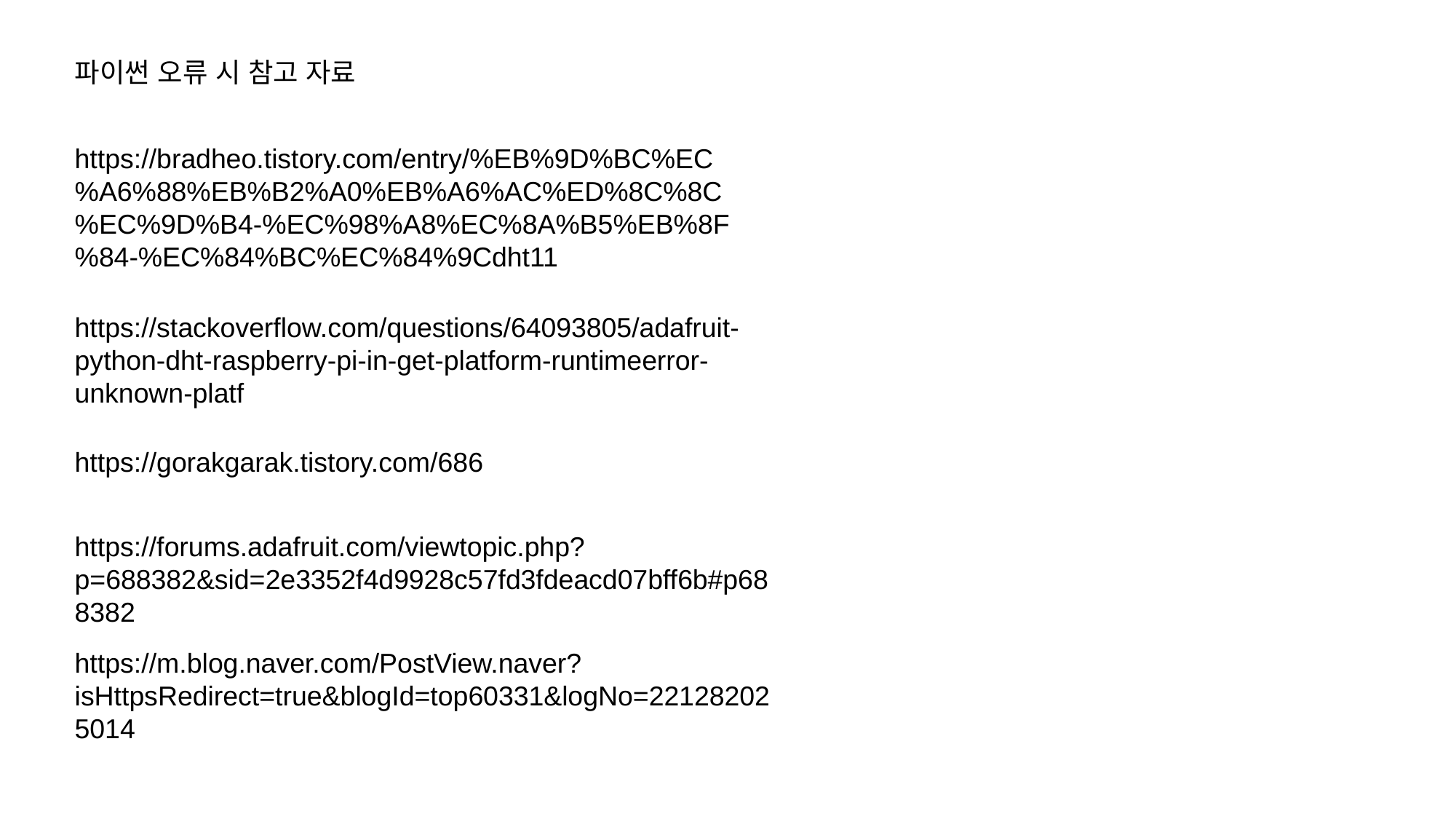

파이썬 오류 시 참고 자료
https://bradheo.tistory.com/entry/%EB%9D%BC%EC%A6%88%EB%B2%A0%EB%A6%AC%ED%8C%8C%EC%9D%B4-%EC%98%A8%EC%8A%B5%EB%8F%84-%EC%84%BC%EC%84%9Cdht11
https://stackoverflow.com/questions/64093805/adafruit-python-dht-raspberry-pi-in-get-platform-runtimeerror-unknown-platf
https://gorakgarak.tistory.com/686
https://forums.adafruit.com/viewtopic.php?p=688382&sid=2e3352f4d9928c57fd3fdeacd07bff6b#p688382
https://m.blog.naver.com/PostView.naver?isHttpsRedirect=true&blogId=top60331&logNo=221282025014